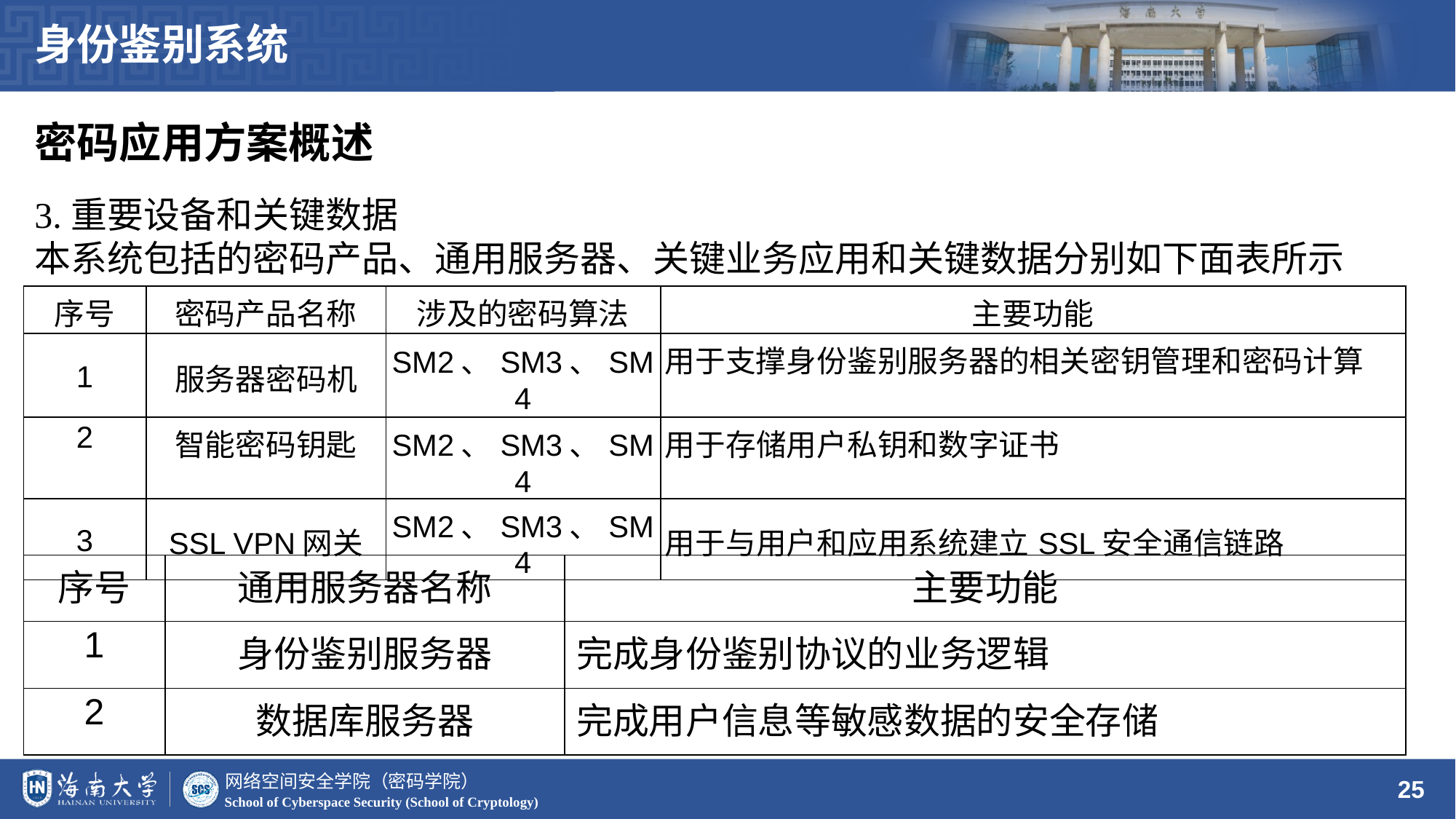

身份鉴别系统

密码应用方案概述
3.重要设备和关键数据
本系统包括的密码产品、通用服务器、关键业务应用和关键数据分别如下面表所示

| 序号 | 密码产品名称 | 涉及的密码算法 | 主要功能 |
| --- | --- | --- | --- |
| 1 | 服务器密码机 | SM2、SM3、SM4 | 用于支撑身份鉴别服务器的相关密钥管理和密码计算 |
| 2 | 智能密码钥匙 | SM2、SM3、SM4 | 用于存储用户私钥和数字证书 |
| 3 | SSL VPN网关 | SM2、SM3、SM4 | 用于与用户和应用系统建立SSL安全通信链路 |
| 序号 | 通用服务器名称 | 主要功能 |
| --- | --- | --- |
| 1 | 身份鉴别服务器 | 完成身份鉴别协议的业务逻辑 |
| 2 | 数据库服务器 | 完成用户信息等敏感数据的安全存储 |
25